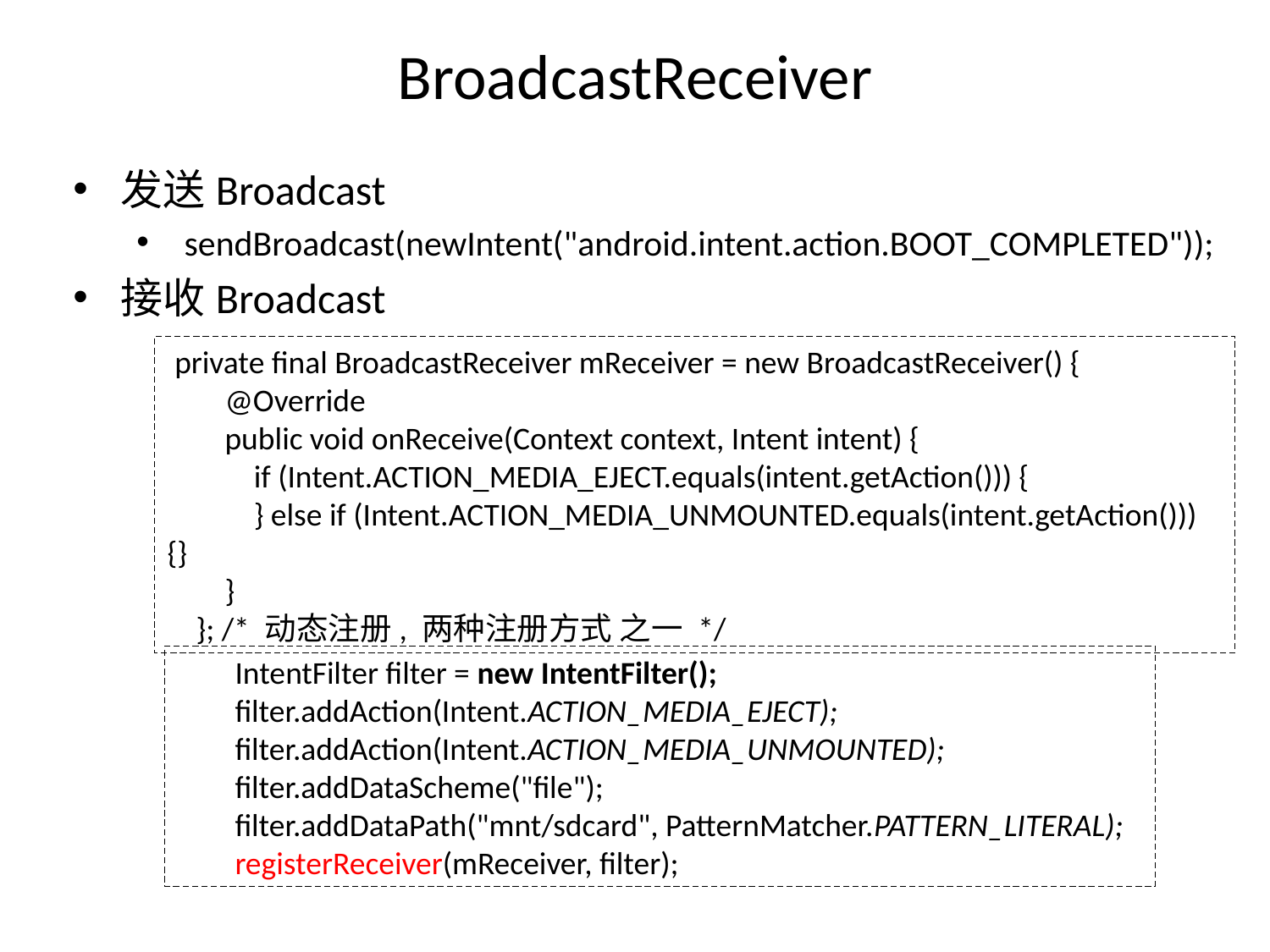

# BroadcastReceiver
发送Broadcast
sendBroadcast(newIntent("android.intent.action.BOOT_COMPLETED"));
接收Broadcast

 private final BroadcastReceiver mReceiver = new BroadcastReceiver() {
        @Override
        public void onReceive(Context context, Intent intent) {
            if (Intent.ACTION_MEDIA_EJECT.equals(intent.getAction())) {
            } else if (Intent.ACTION_MEDIA_UNMOUNTED.equals(intent.getAction())) {}
        }
    }; /* 动态注册, 两种注册方式 之一 */
        IntentFilter filter = new IntentFilter();
        filter.addAction(Intent.ACTION_MEDIA_EJECT);
        filter.addAction(Intent.ACTION_MEDIA_UNMOUNTED);
        filter.addDataScheme("file");
        filter.addDataPath("mnt/sdcard", PatternMatcher.PATTERN_LITERAL);
        registerReceiver(mReceiver, filter);